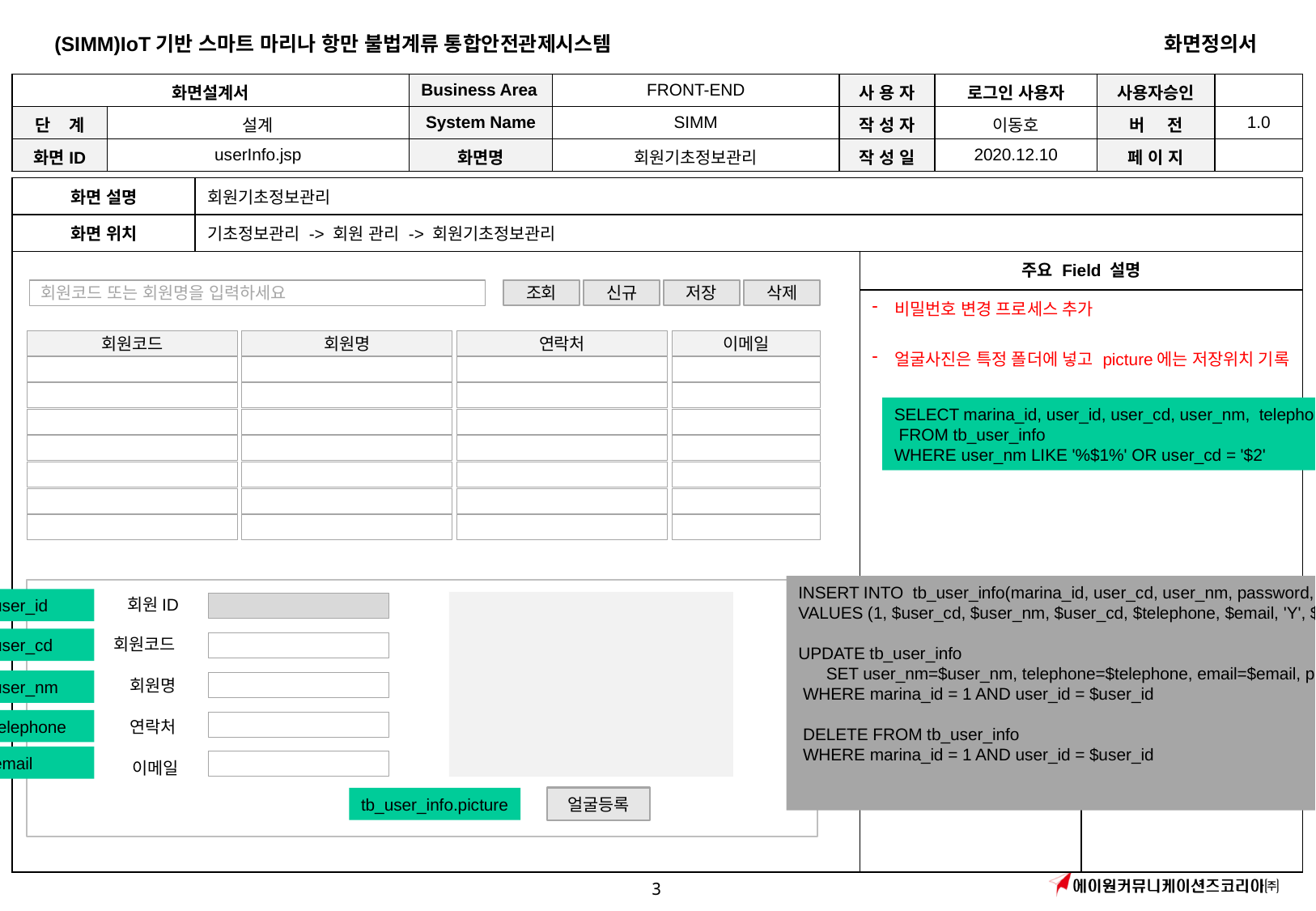

| 화면설계서 |  | Business Area | FRONT-END | 사 용 자 | 로그인 사용자 | 사용자승인 |  |
| --- | --- | --- | --- | --- | --- | --- | --- |
| 단 계 | 설계 | System Name | SIMM | 작 성 자 | 이동호 | 버 전 | 1.0 |
| 화면ID | userInfo.jsp | 화면명 | 회원기초정보관리 | 작 성 일 | 2020.12.10 | 페 이 지 |  |
| 화면 설명 | 회원기초정보관리 |  |  |
| --- | --- | --- | --- |
| 화면 위치 | 기초정보관리 -> 회원 관리 -> 회원기초정보관리 |  |  |
|  |  | 주요 Field 설명 |  |
|  |  | 비밀번호 변경 프로세스 추가 얼굴사진은 특정 폴더에 넣고 picture에는 저장위치 기록 |  |
|  |  | 주요 Check 사항 |  |
|  |  |  |  |
|  |  | 관련 테이블 |  |
|  |  | 테이블 명 | X테이블 ID |
|  |  | 회원정보 | Tb\_user\_info |
회원코드 또는 회원명을 입력하세요
조회
신규
저장
삭제
회원코드
회원명
연락처
이메일

SELECT marina_id, user_id, user_cd, user_nm,  telephone, email, picture, faceid
 FROM tb_user_info
WHERE user_nm LIKE '%$1%' OR user_cd = '$2'
INSERT INTO  tb_user_info(marina_id, user_cd, user_nm, password, telephone, email, use_yn, picture)
VALUES (1, $user_cd, $user_nm, $user_cd, $telephone, $email, 'Y', $picture);

UPDATE tb_user_info
      SET user_nm=$user_nm, telephone=$telephone, email=$email, picture=$picture
 WHERE marina_id = 1 AND user_id = $user_id

 DELETE FROM tb_user_info
 WHERE marina_id = 1 AND user_id = $user_id

회원ID
tb_user_info.user_id

회원코드
tb_user_info.user_cd

회원명
tb_user_info.user_nm

tb_user_info.telephone
연락처

tb_user_info.email
이메일

얼굴등록
tb_user_info.picture